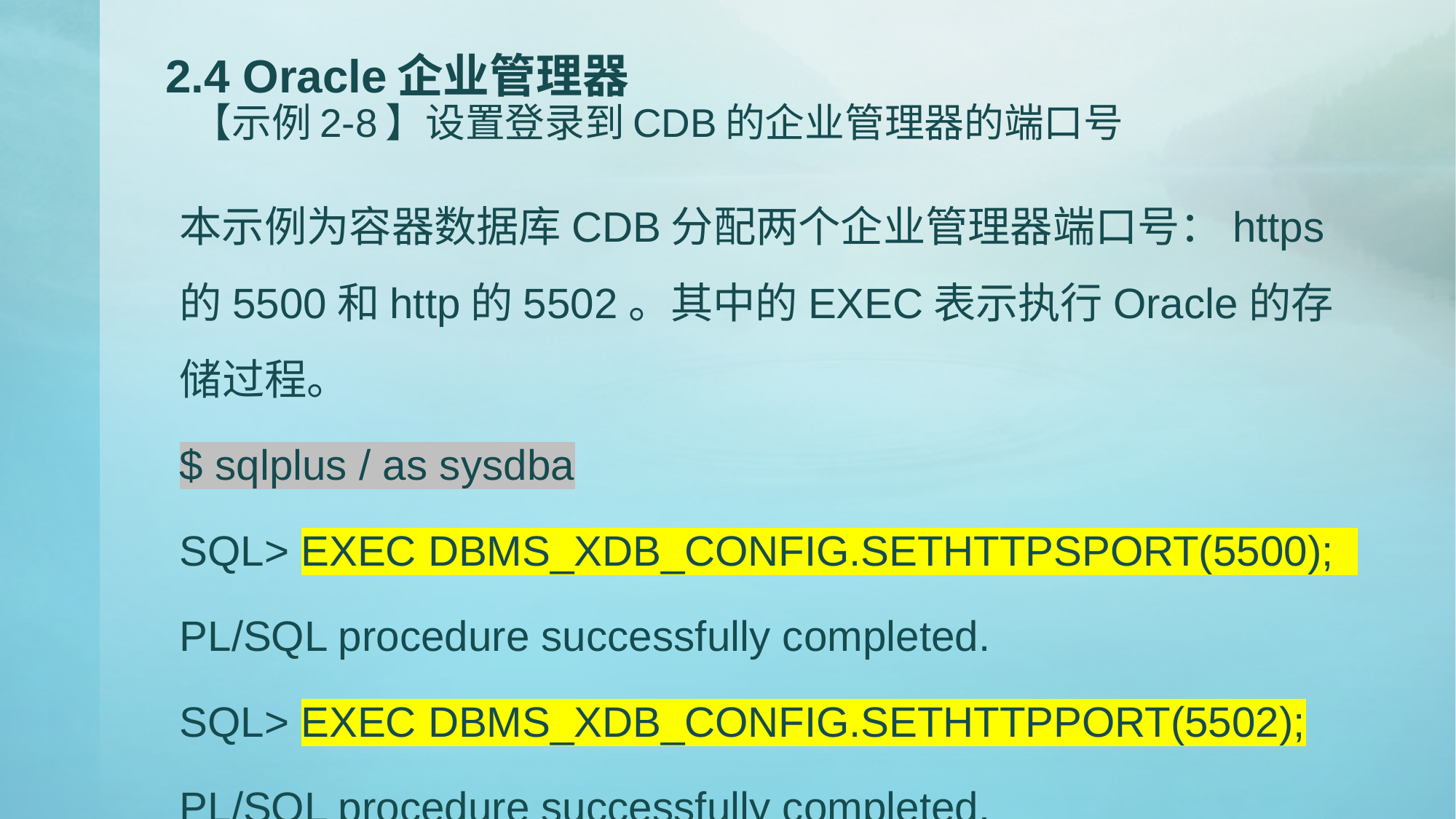

# 2.4 Oracle企业管理器 【示例2-8】设置登录到CDB的企业管理器的端口号
本示例为容器数据库CDB分配两个企业管理器端口号：https的5500和http的5502。其中的EXEC表示执行Oracle的存储过程。
$ sqlplus / as sysdba
SQL> EXEC DBMS_XDB_CONFIG.SETHTTPSPORT(5500);
PL/SQL procedure successfully completed.
SQL> EXEC DBMS_XDB_CONFIG.SETHTTPPORT(5502);
PL/SQL procedure successfully completed.